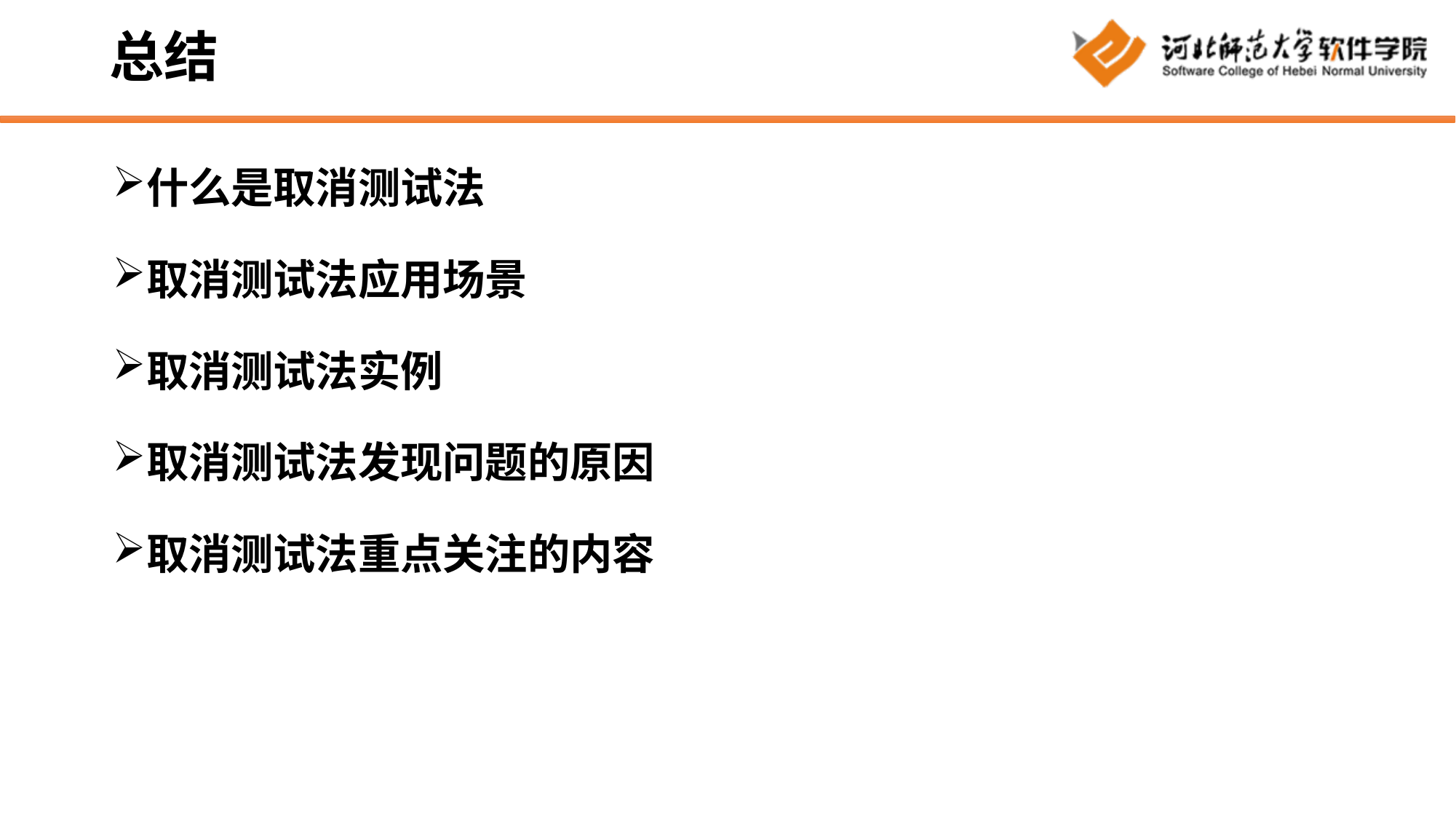

# 总结
什么是取消测试法
取消测试法应用场景
取消测试法实例
取消测试法发现问题的原因
取消测试法重点关注的内容